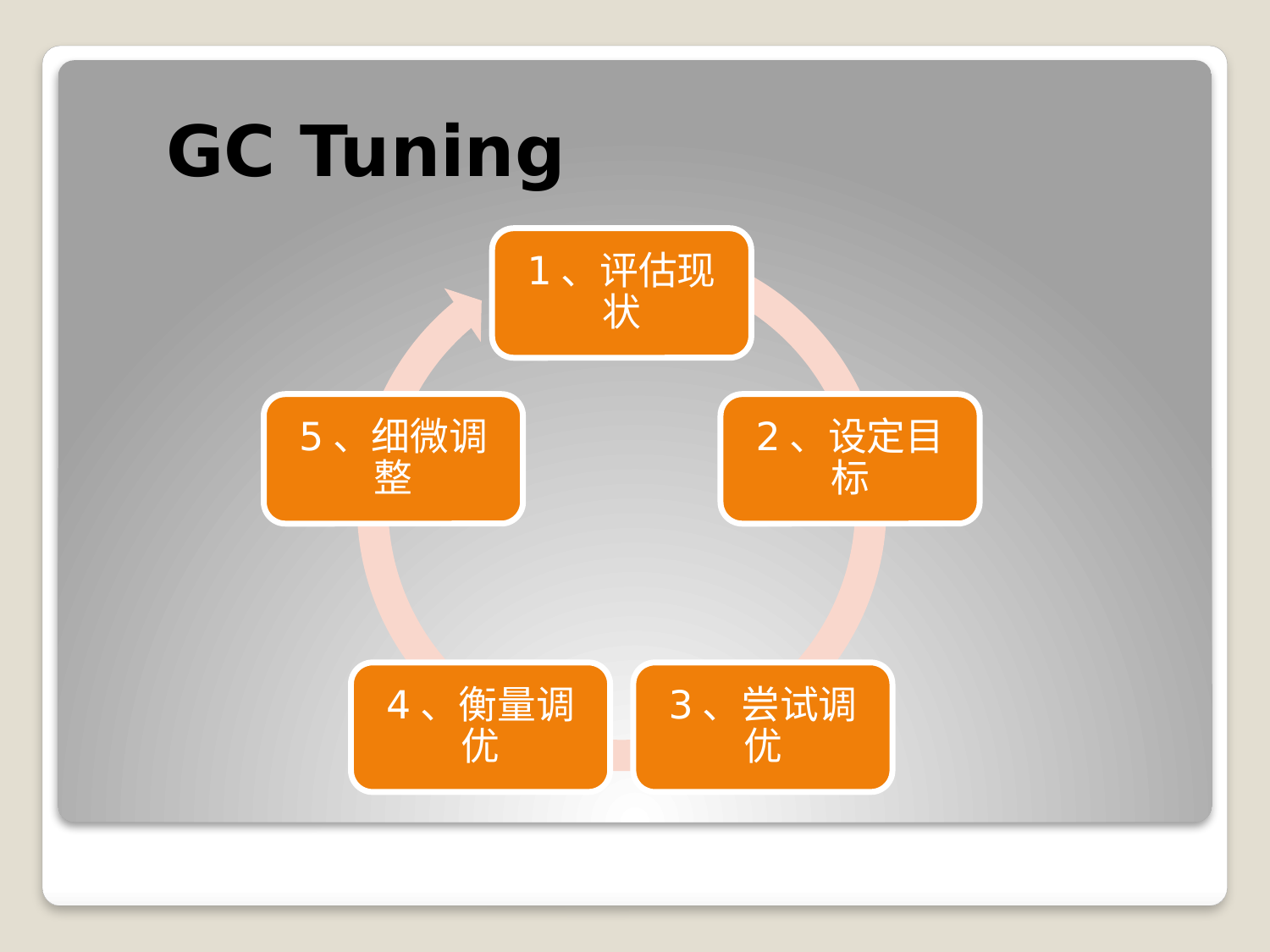

GC Tuning
1、评估现状
2、设定目标
3、尝试调优
4、衡量调优
5、细微调整